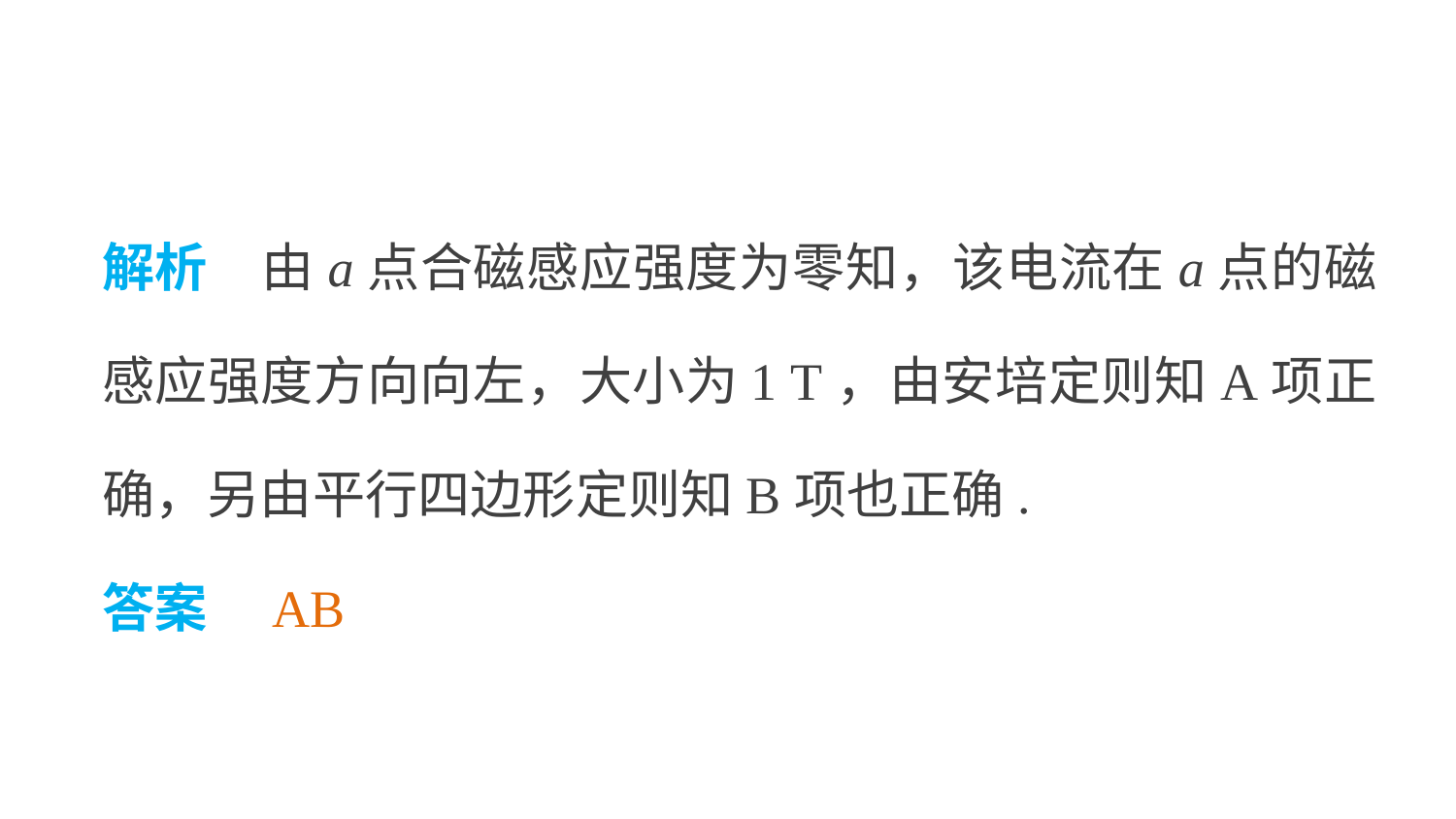

解析　由a点合磁感应强度为零知，该电流在a点的磁感应强度方向向左，大小为1 T，由安培定则知A项正确，另由平行四边形定则知B项也正确.
答案　AB